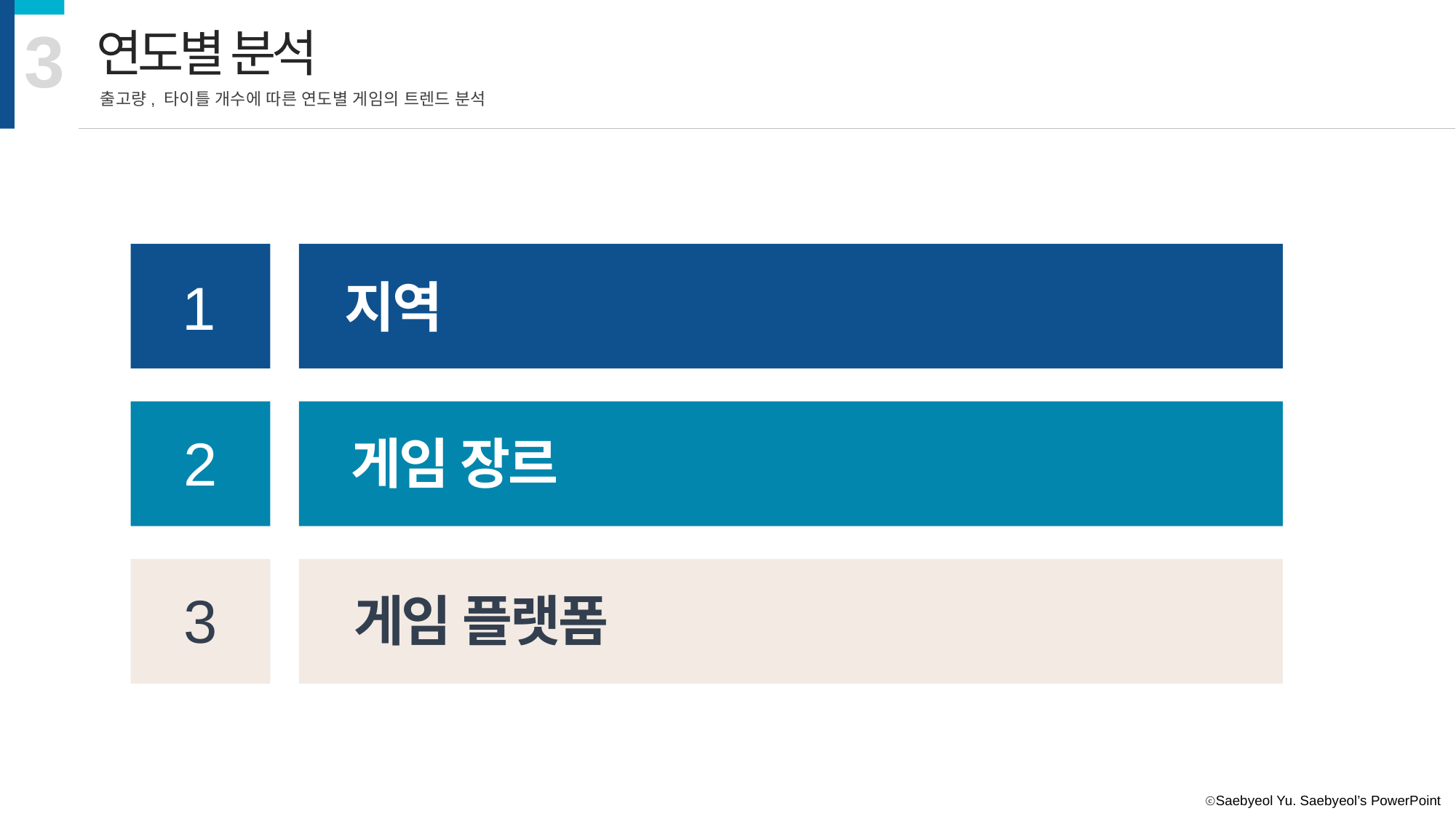

3
연도별 분석
출고량, 타이틀 개수에 따른 연도별 게임의 트렌드 분석

1
지역

2
게임 장르

3
게임 플랫폼